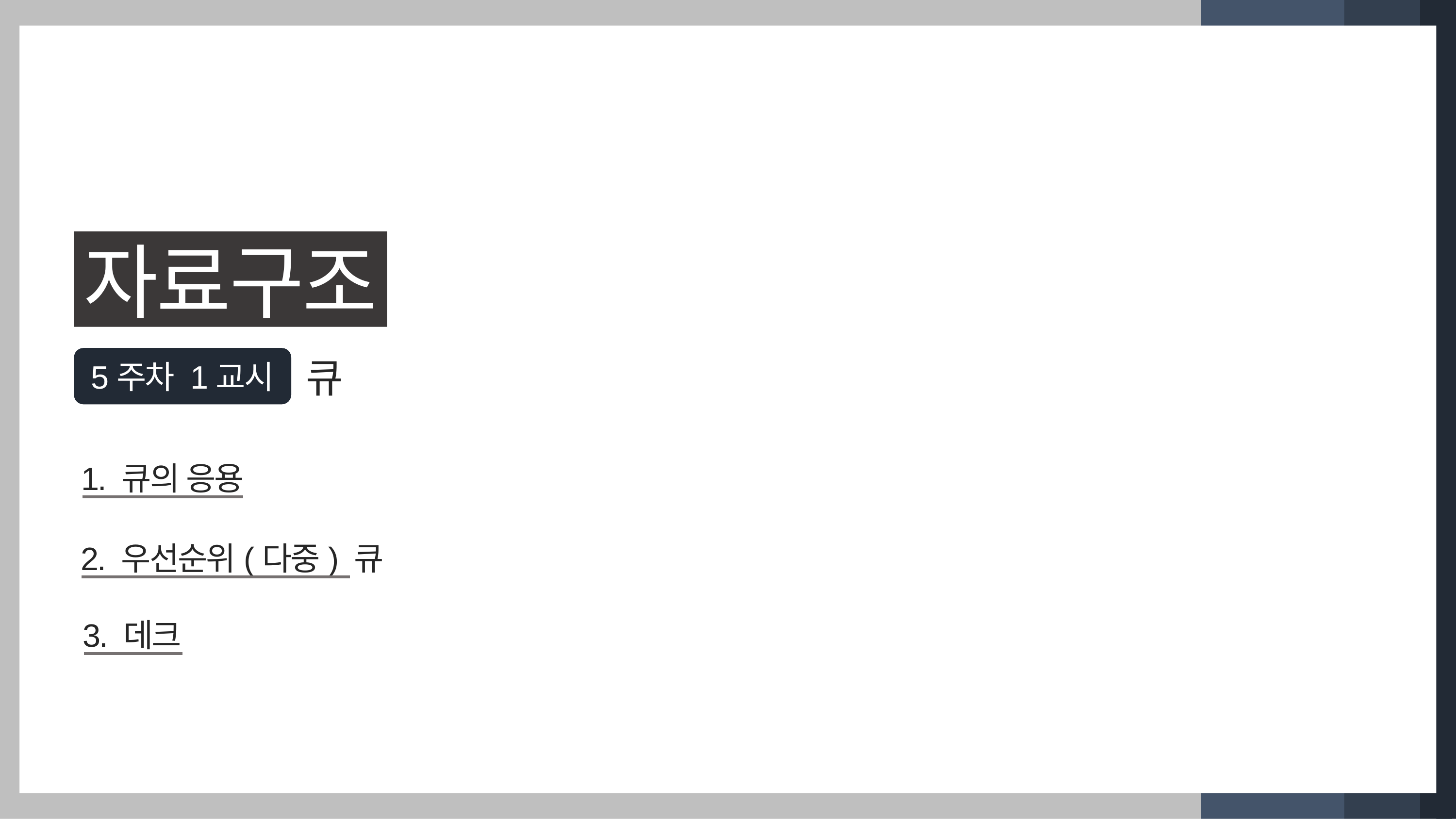

자료구조
5주차 1교시
큐

1. 큐의 응용
2. 우선순위(다중) 큐
3. 데크